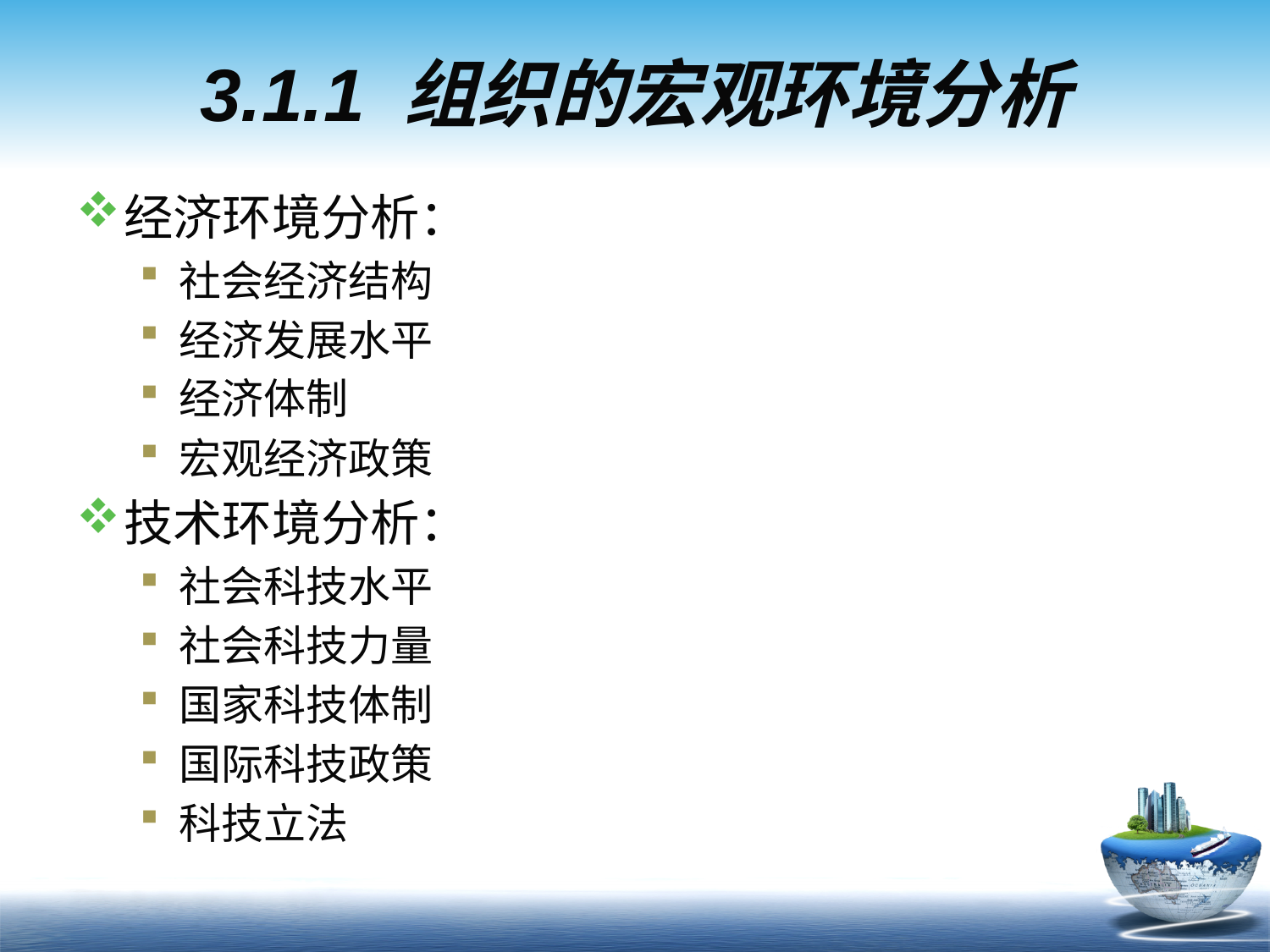

# 3.1.1 组织的宏观环境分析
经济环境分析：
社会经济结构
经济发展水平
经济体制
宏观经济政策
技术环境分析：
社会科技水平
社会科技力量
国家科技体制
国际科技政策
科技立法